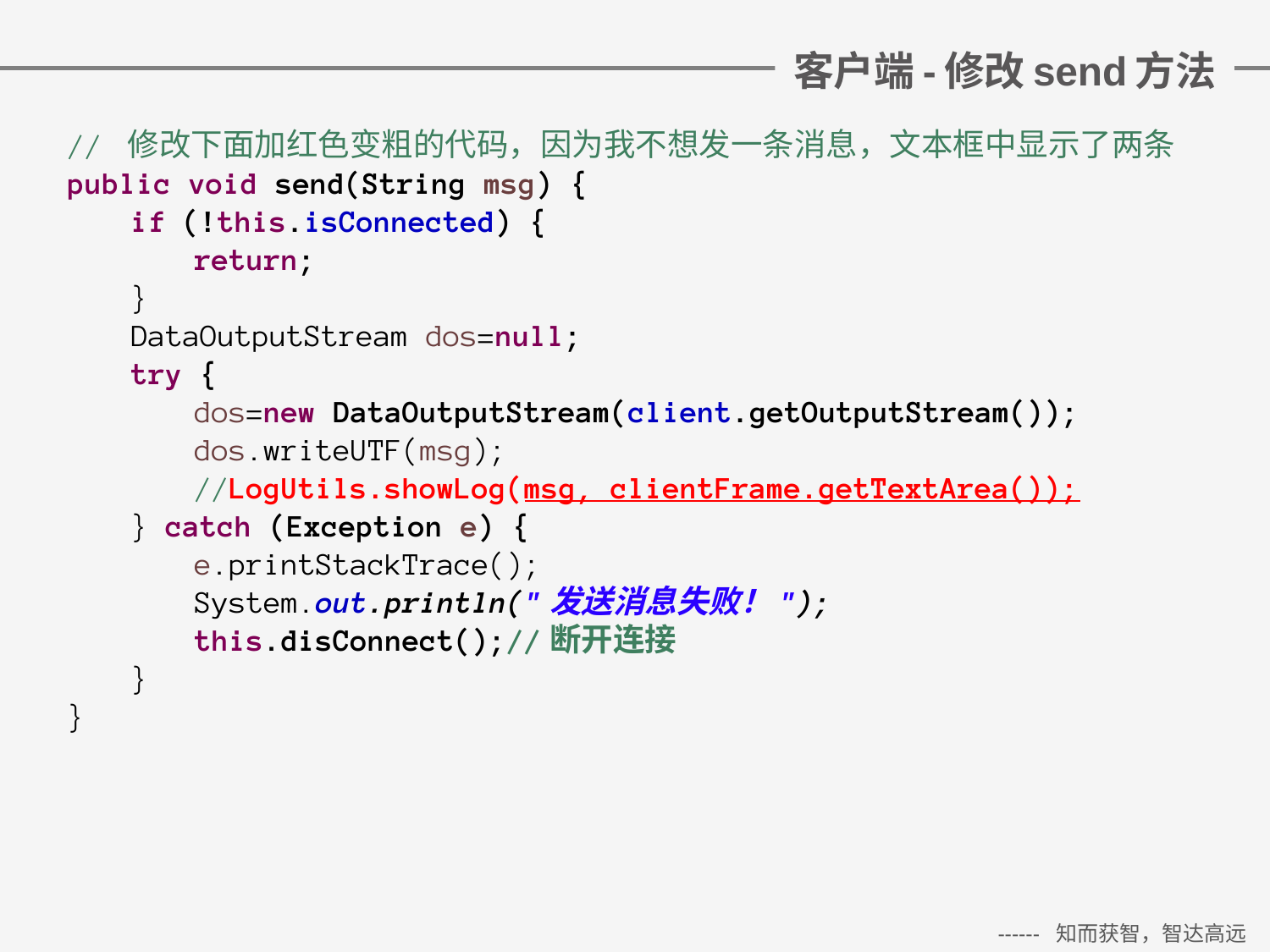

# 客户端-修改send方法
// 修改下面加红色变粗的代码，因为我不想发一条消息，文本框中显示了两条
public void send(String msg) {
if (!this.isConnected) {
return;
}
DataOutputStream dos=null;
try {
dos=new DataOutputStream(client.getOutputStream());
dos.writeUTF(msg);
//LogUtils.showLog(msg, clientFrame.getTextArea());
} catch (Exception e) {
e.printStackTrace();
System.out.println("发送消息失败！");
this.disConnect();//断开连接
}
}